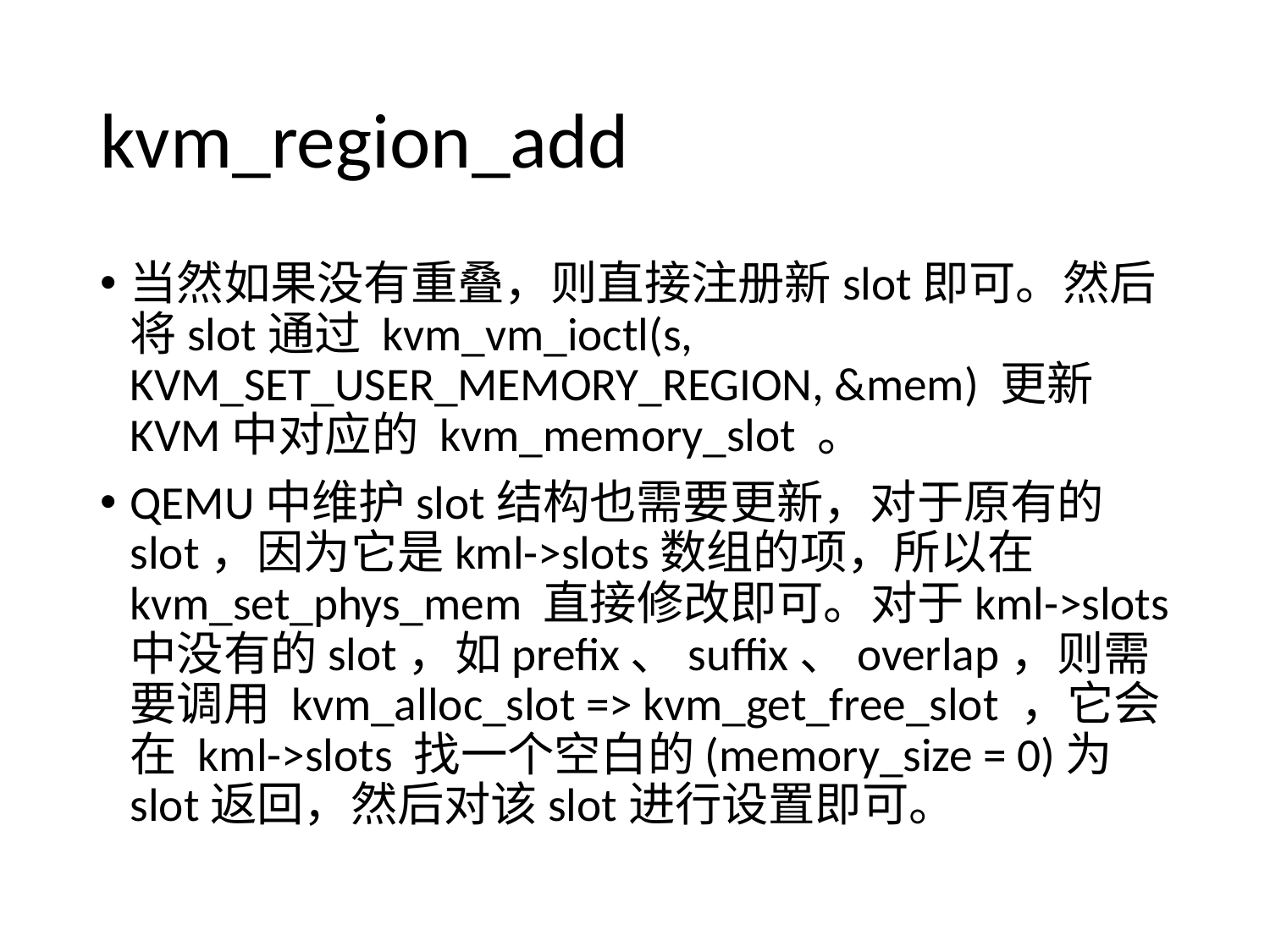

# kvm_region_add
当然如果没有重叠，则直接注册新slot即可。然后将slot通过 kvm_vm_ioctl(s, KVM_SET_USER_MEMORY_REGION, &mem) 更新KVM中对应的 kvm_memory_slot 。
QEMU中维护slot结构也需要更新，对于原有的slot，因为它是kml->slots数组的项，所以在 kvm_set_phys_mem 直接修改即可。对于kml->slots中没有的slot，如prefix、suffix、overlap，则需要调用 kvm_alloc_slot => kvm_get_free_slot ，它会在 kml->slots 找一个空白的(memory_size = 0)为slot返回，然后对该slot进行设置即可。